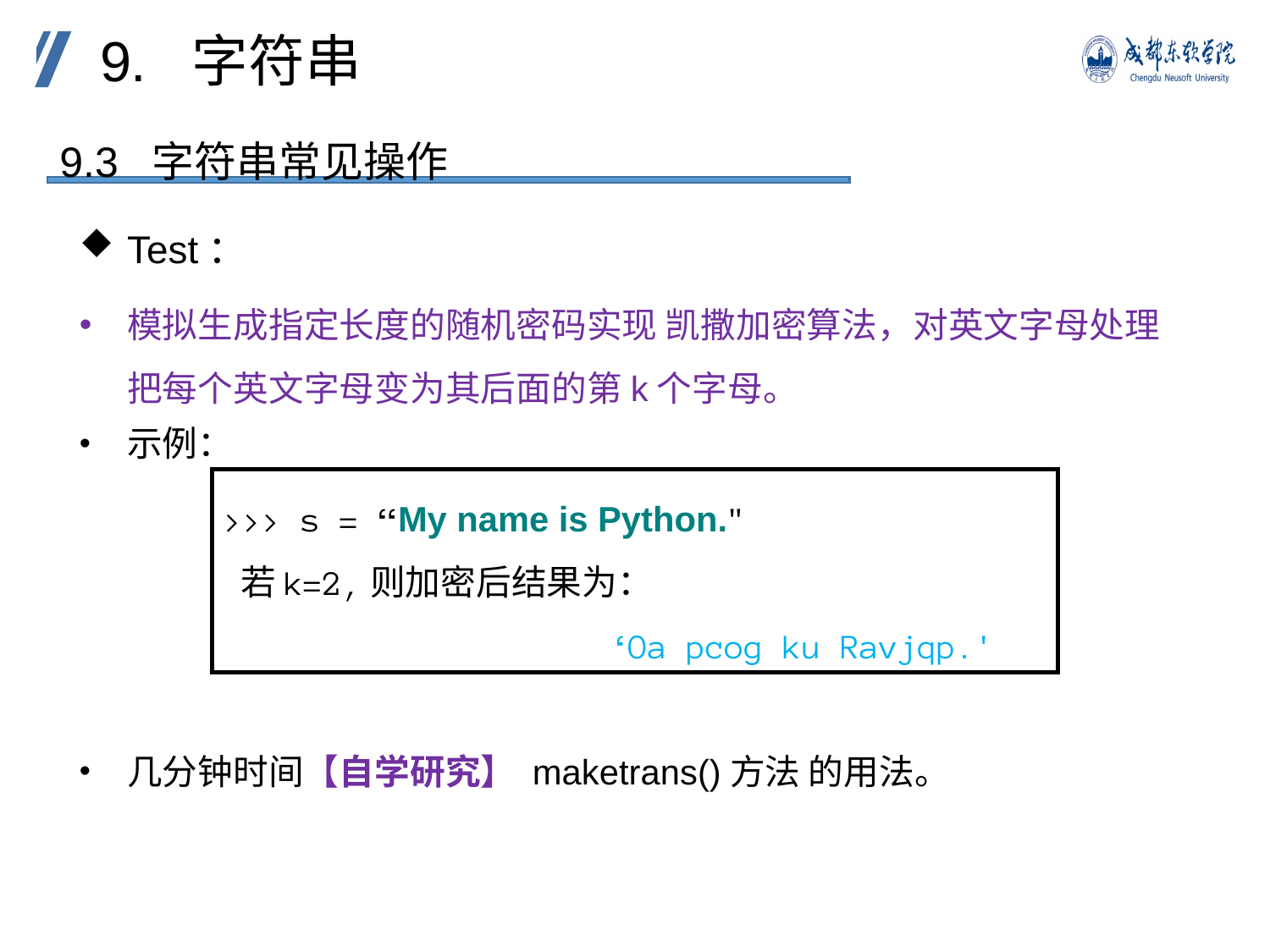

9.  字符串
9.3  字符串常见操作

Test：
模拟生成指定长度的随机密码实现 凯撒加密算法，对英文字母处理 把每个英文字母变为其后面的第k个字母。
示例：

几分钟时间【自学研究】 maketrans()方法 的用法。
>>> s = “My name is Python."
 若k=2,则加密后结果为：
                    ‘Oa pcog ku Ravjqp.'